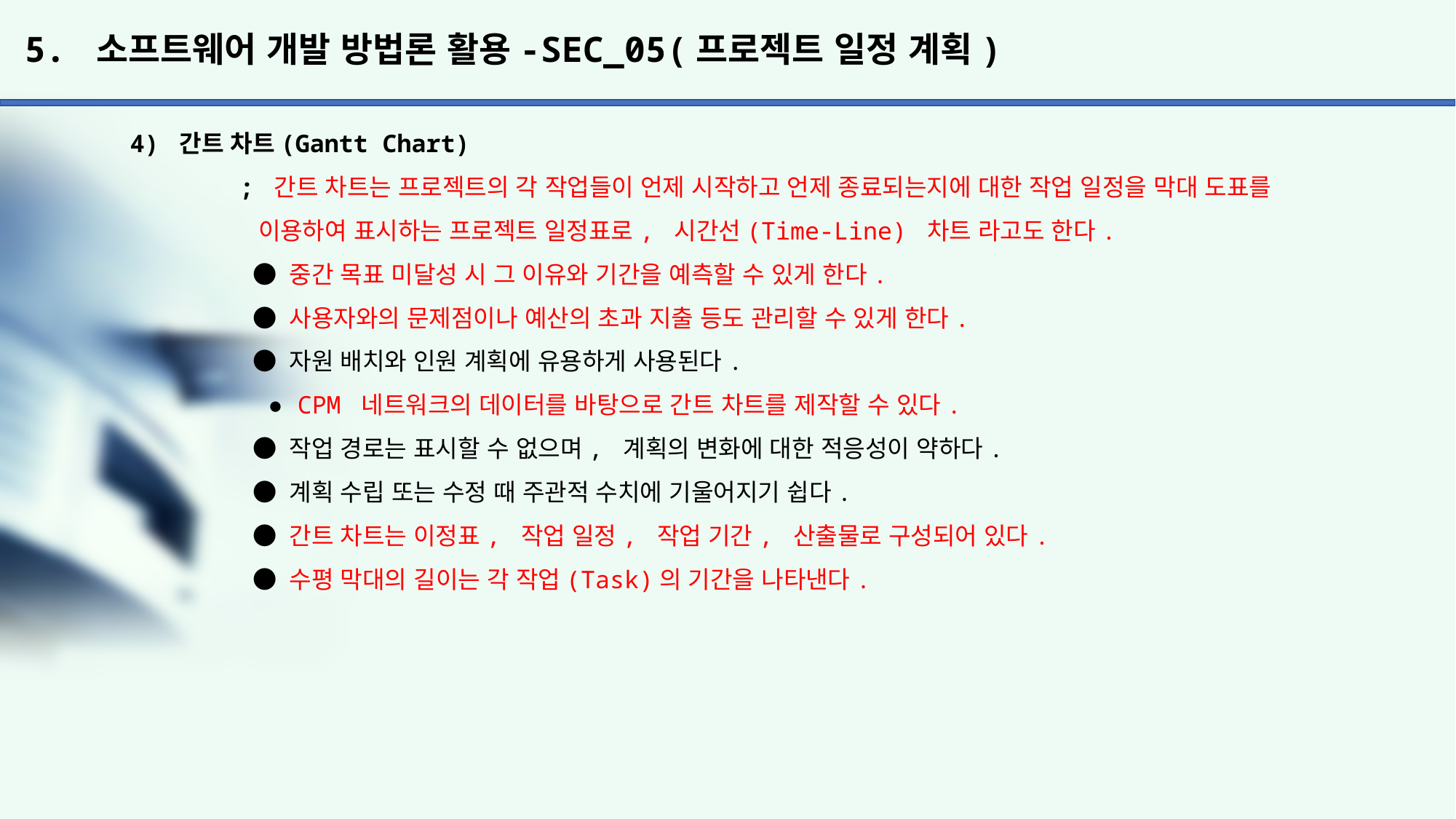

# 5. 소프트웨어 개발 방법론 활용-SEC_05(프로젝트 일정 계획)
4) 간트 차트(Gantt Chart)
	; 간트 차트는 프로젝트의 각 작업들이 언제 시작하고 언제 종료되는지에 대한 작업 일정을 막대 도표를
	  이용하여 표시하는 프로젝트 일정표로, 시간선(Time-Line) 차트 라고도 한다.
	  ● 중간 목표 미달성 시 그 이유와 기간을 예측할 수 있게 한다.
	  ● 사용자와의 문제점이나 예산의 초과 지출 등도 관리할 수 있게 한다.
	  ● 자원 배치와 인원 계획에 유용하게 사용된다.
	  ● CPM 네트워크의 데이터를 바탕으로 간트 차트를 제작할 수 있다.
	  ● 작업 경로는 표시할 수 없으며, 계획의 변화에 대한 적응성이 약하다.
	  ● 계획 수립 또는 수정 때 주관적 수치에 기울어지기 쉽다.
	  ● 간트 차트는 이정표, 작업 일정, 작업 기간, 산출물로 구성되어 있다.
	  ● 수평 막대의 길이는 각 작업(Task)의 기간을 나타낸다.